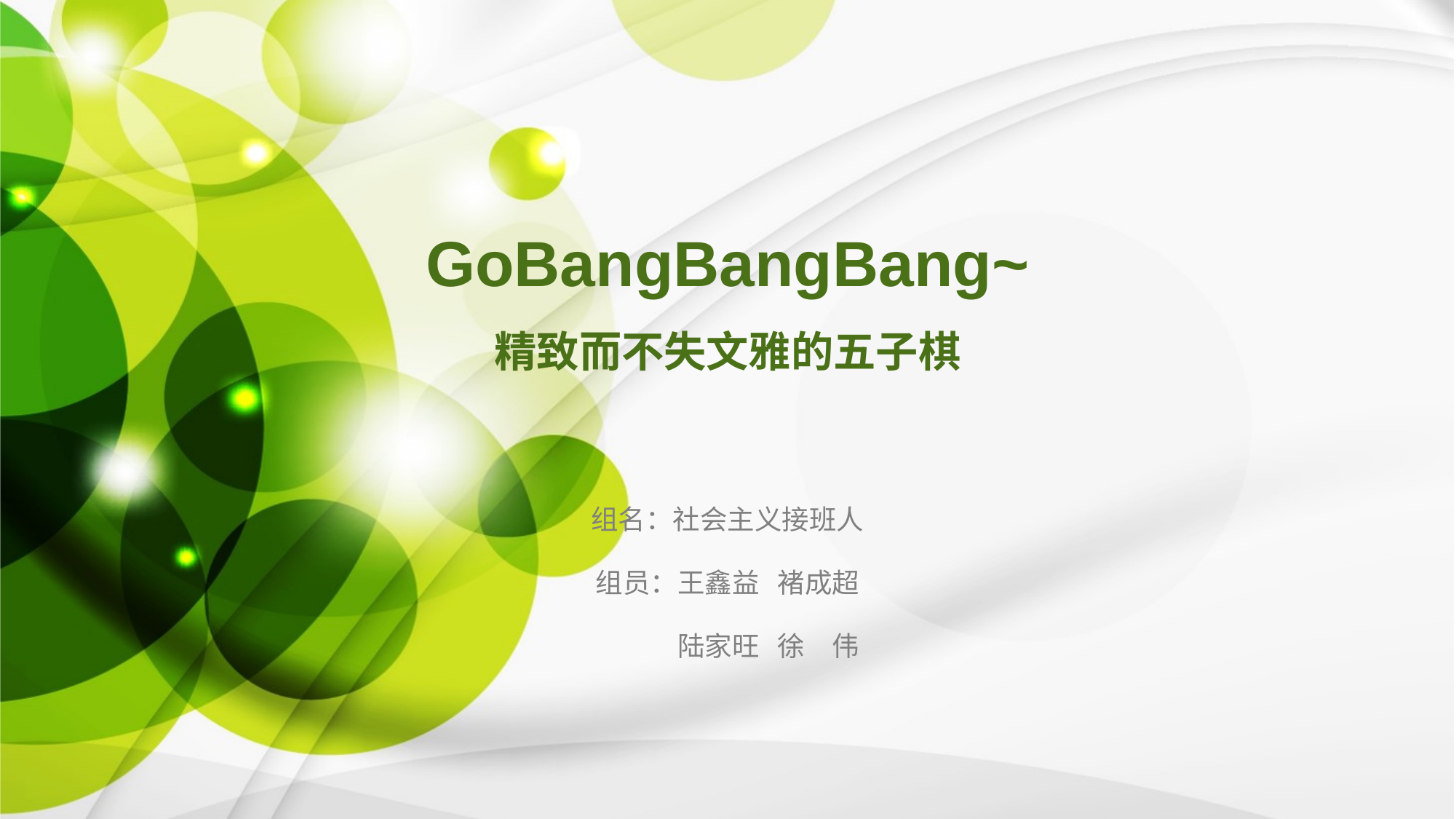

# GoBangBangBang~ 精致而不失文雅的五子棋
组名：社会主义接班人
组员：王鑫益   褚成超
　　　陆家旺   徐　伟